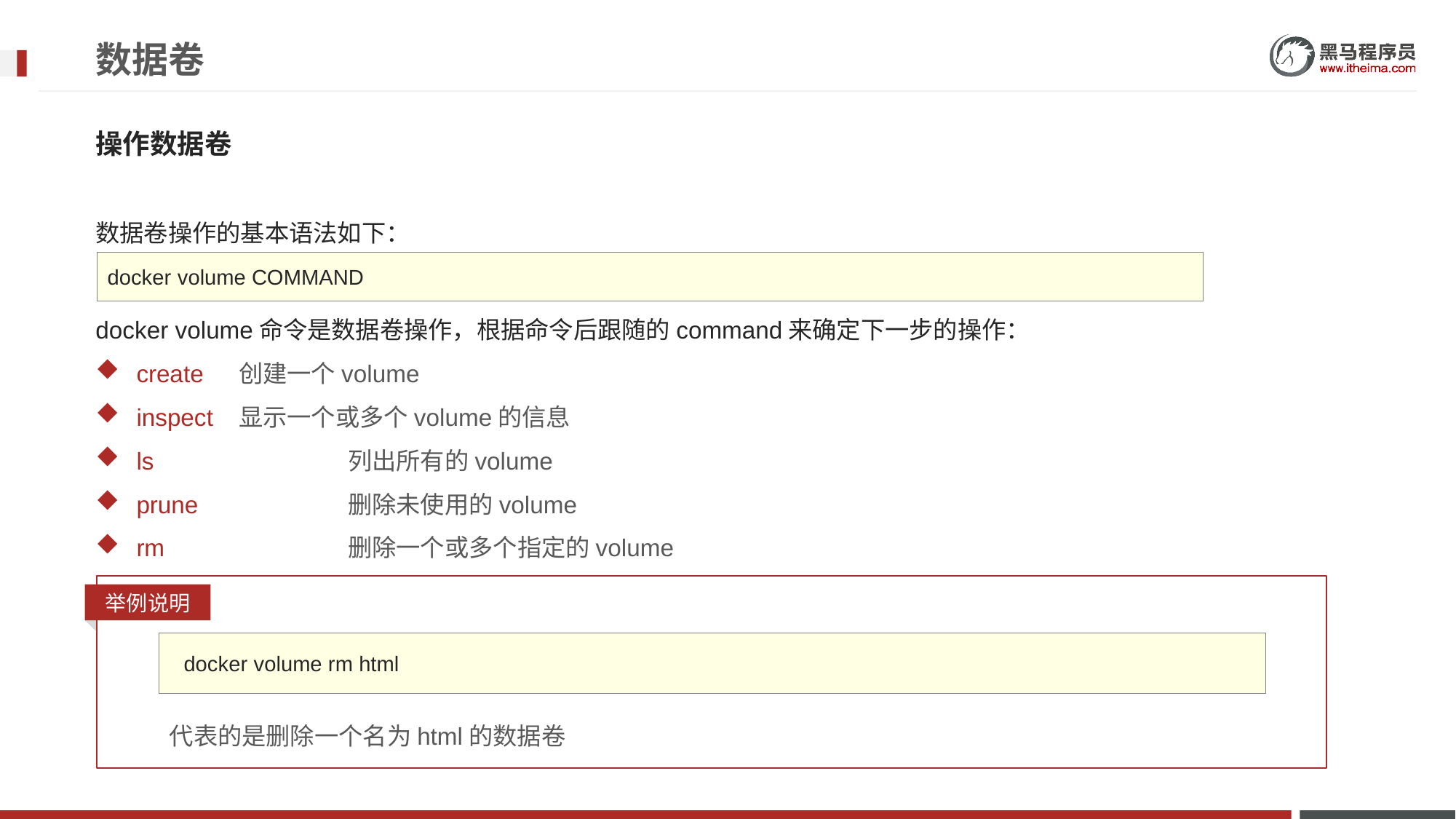

# 数据卷
操作数据卷
数据卷操作的基本语法如下：

docker volume命令是数据卷操作，根据命令后跟随的command来确定下一步的操作：
 create	创建一个volume
 inspect	显示一个或多个volume的信息
 ls		列出所有的volume
 prune		删除未使用的volume
 rm		删除一个或多个指定的volume

docker volume COMMAND

举例说明

docker volume rm html
代表的是删除一个名为html的数据卷